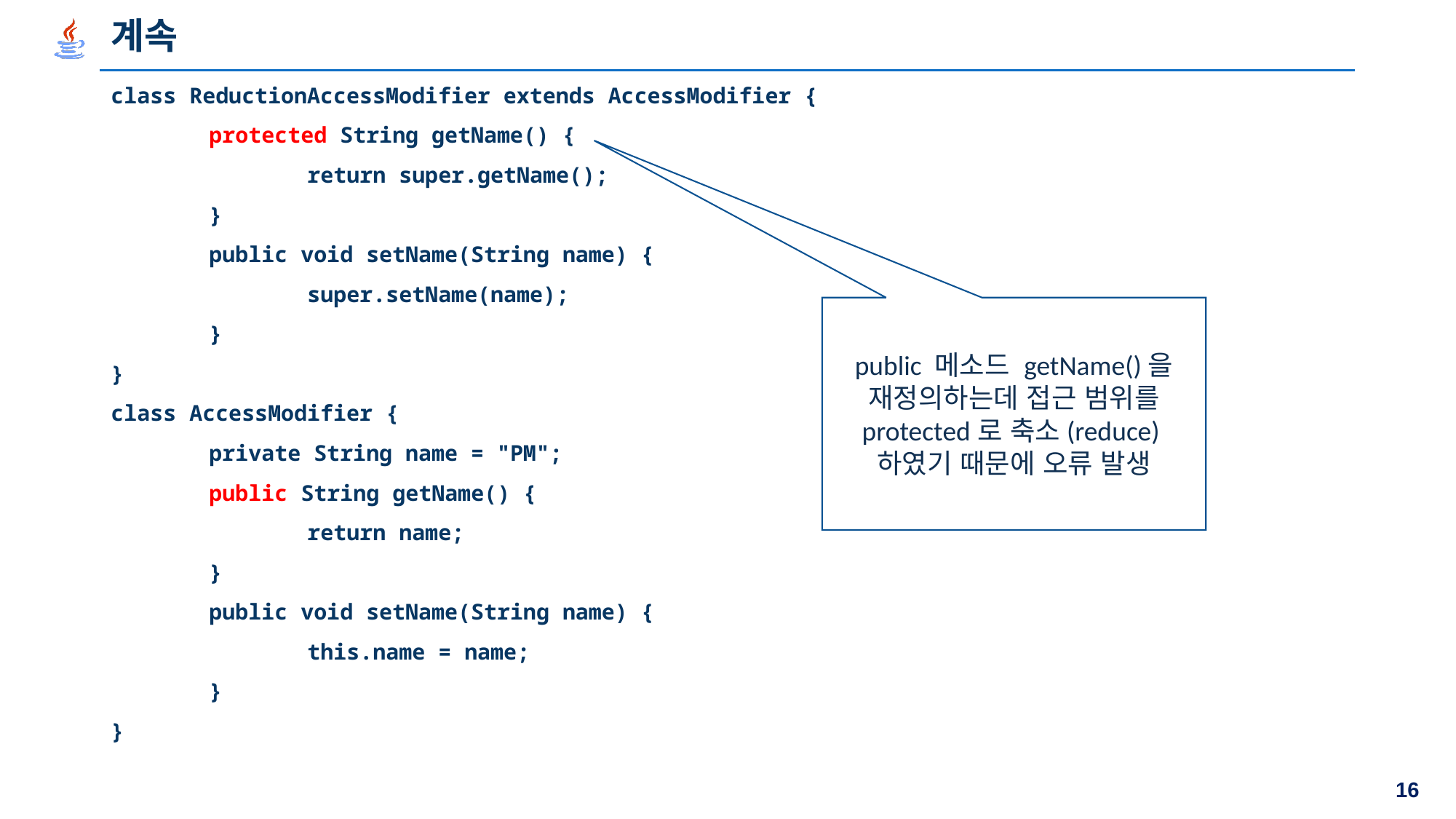

# 계속
class ReductionAccessModifier extends AccessModifier {
	protected String getName() {
		return super.getName();
	}
	public void setName(String name) {
		super.setName(name);
	}
}
class AccessModifier {
	private String name = "PM";
	public String getName() {
		return name;
	}
	public void setName(String name) {
		this.name = name;
	}
}
public 메소드 getName()을 재정의하는데 접근 범위를 protected로 축소(reduce)하였기 때문에 오류 발생
16